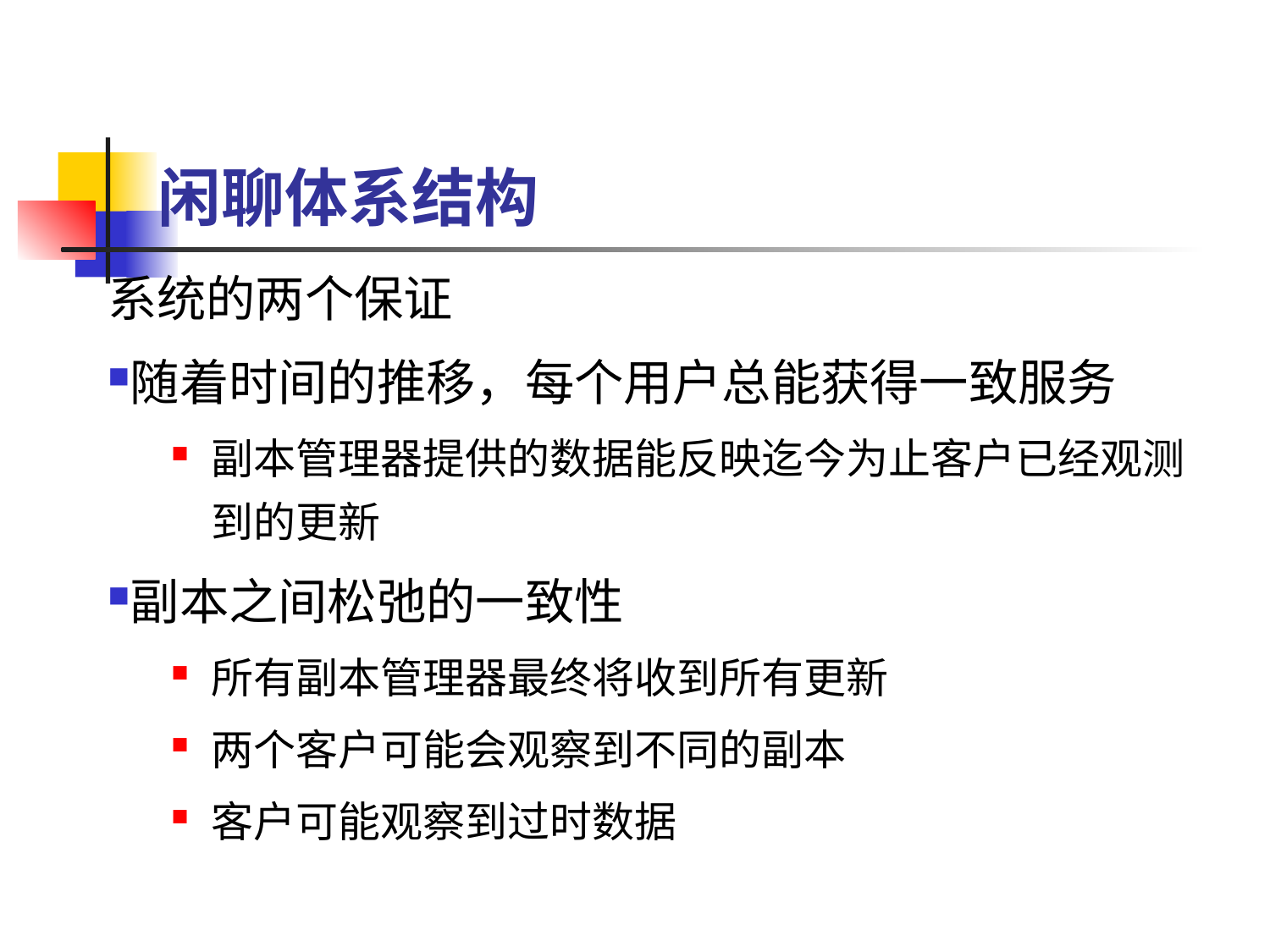

# 闲聊体系结构
系统的两个保证
随着时间的推移，每个用户总能获得一致服务
副本管理器提供的数据能反映迄今为止客户已经观测到的更新
副本之间松弛的一致性
所有副本管理器最终将收到所有更新
两个客户可能会观察到不同的副本
客户可能观察到过时数据